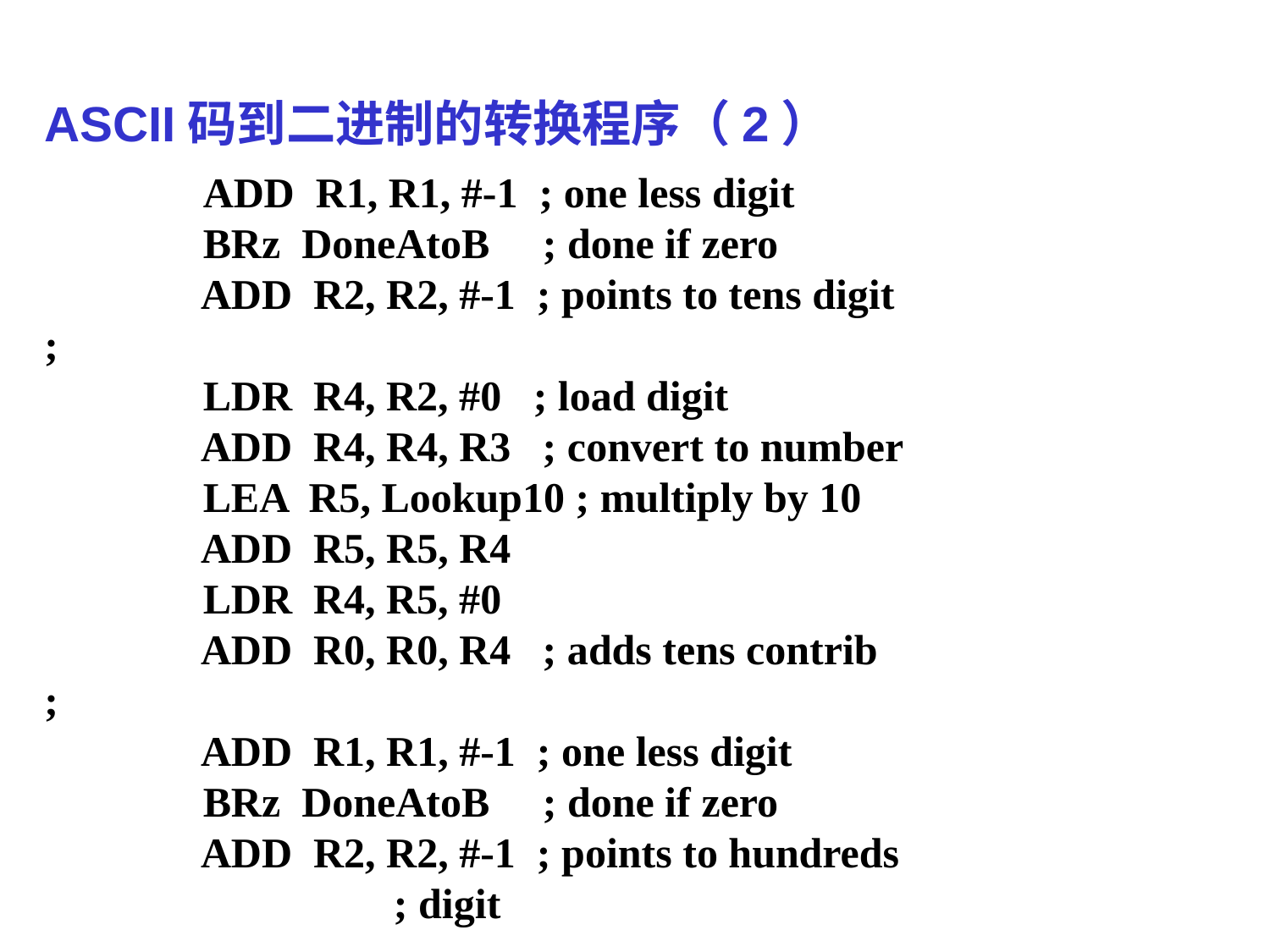

# ASCII码到二进制的转换程序（2）
               ADD  R1, R1, #-1  ; one less digit
               BRz  DoneAtoB     ; done if zero
               ADD  R2, R2, #-1  ; points to tens digit
;
               LDR  R4, R2, #0   ; load digit
               ADD  R4, R4, R3   ; convert to number
               LEA  R5, Lookup10 ; multiply by 10
               ADD  R5, R5, R4
               LDR  R4, R5, #0
               ADD  R0, R0, R4   ; adds tens contrib
;
               ADD  R1, R1, #-1  ; one less digit
               BRz  DoneAtoB     ; done if zero
               ADD  R2, R2, #-1  ; points to hundreds
                                 ; digit